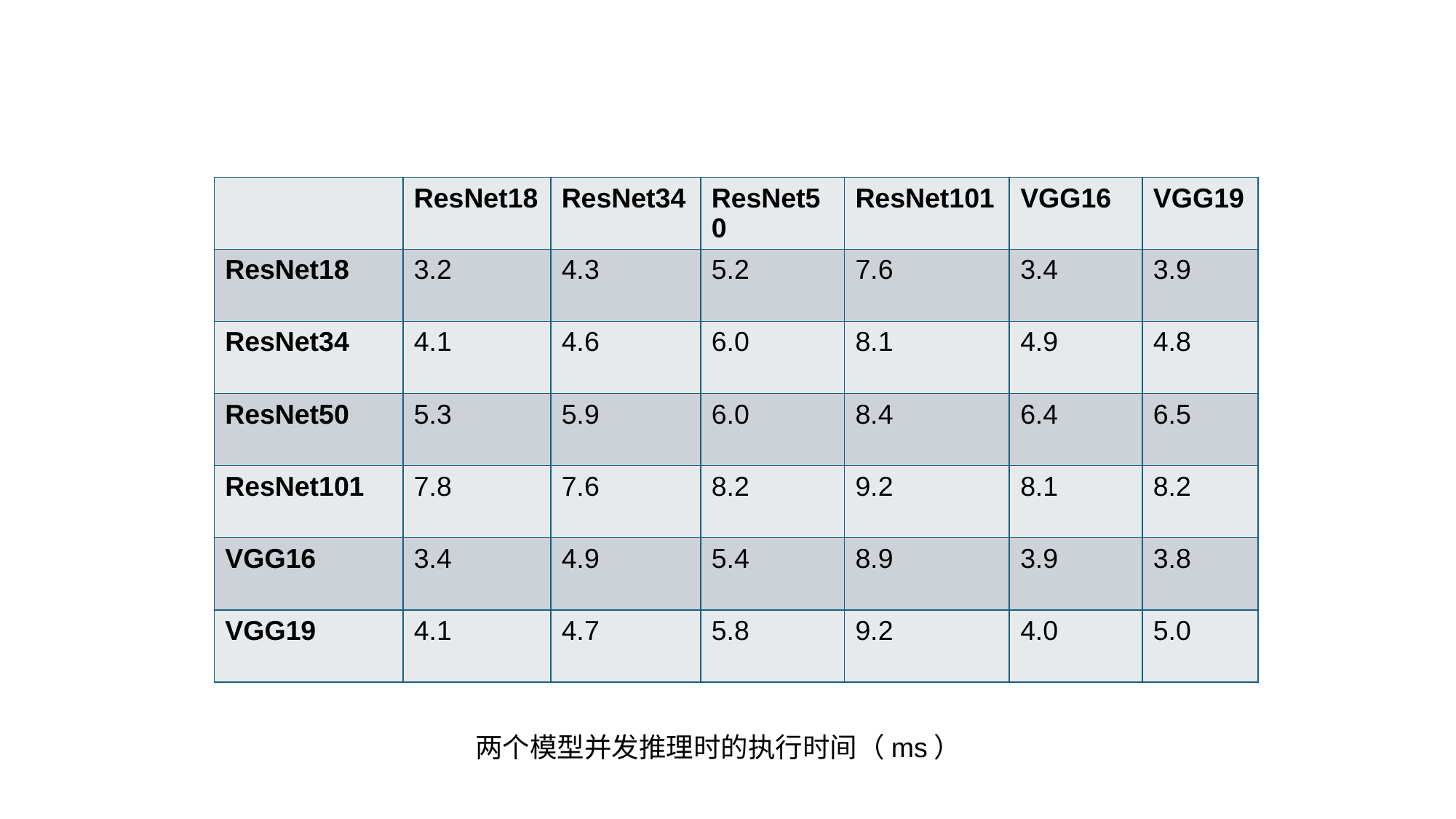

|  | ResNet18 | ResNet34 | ResNet50 | ResNet101 | VGG16 | VGG19 |
| --- | --- | --- | --- | --- | --- | --- |
| ResNet18 | 3.2 | 4.3 | 5.2 | 7.6 | 3.4 | 3.9 |
| ResNet34 | 4.1 | 4.6 | 6.0 | 8.1 | 4.9 | 4.8 |
| ResNet50 | 5.3 | 5.9 | 6.0 | 8.4 | 6.4 | 6.5 |
| ResNet101 | 7.8 | 7.6 | 8.2 | 9.2 | 8.1 | 8.2 |
| VGG16 | 3.4 | 4.9 | 5.4 | 8.9 | 3.9 | 3.8 |
| VGG19 | 4.1 | 4.7 | 5.8 | 9.2 | 4.0 | 5.0 |
两个模型并发推理时的执行时间（ms）